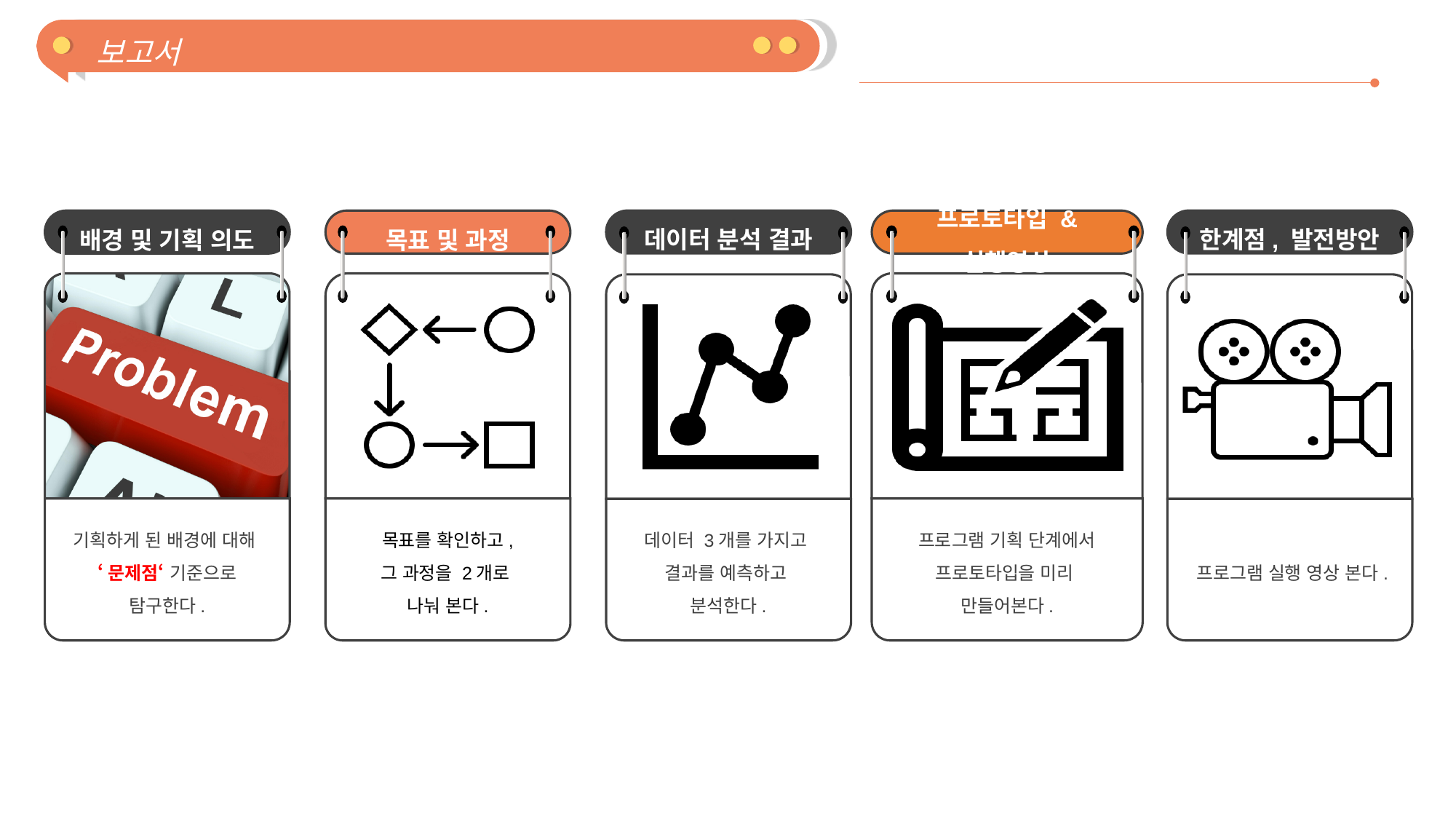

보고서

배경 및 기획 의도

기획하게 된 배경에 대해
 ‘문제점‘ 기준으로
탐구한다.
목표 및 과정

목표를 확인하고,
그 과정을 2개로
나눠 본다.
데이터 분석 결과

데이터 3개를 가지고
결과를 예측하고
분석한다.
프로토타입 & 실행영상

프로그램 기획 단계에서
프로토타입을 미리
만들어본다.
한계점, 발전방안

프로그램 실행 영상 본다.